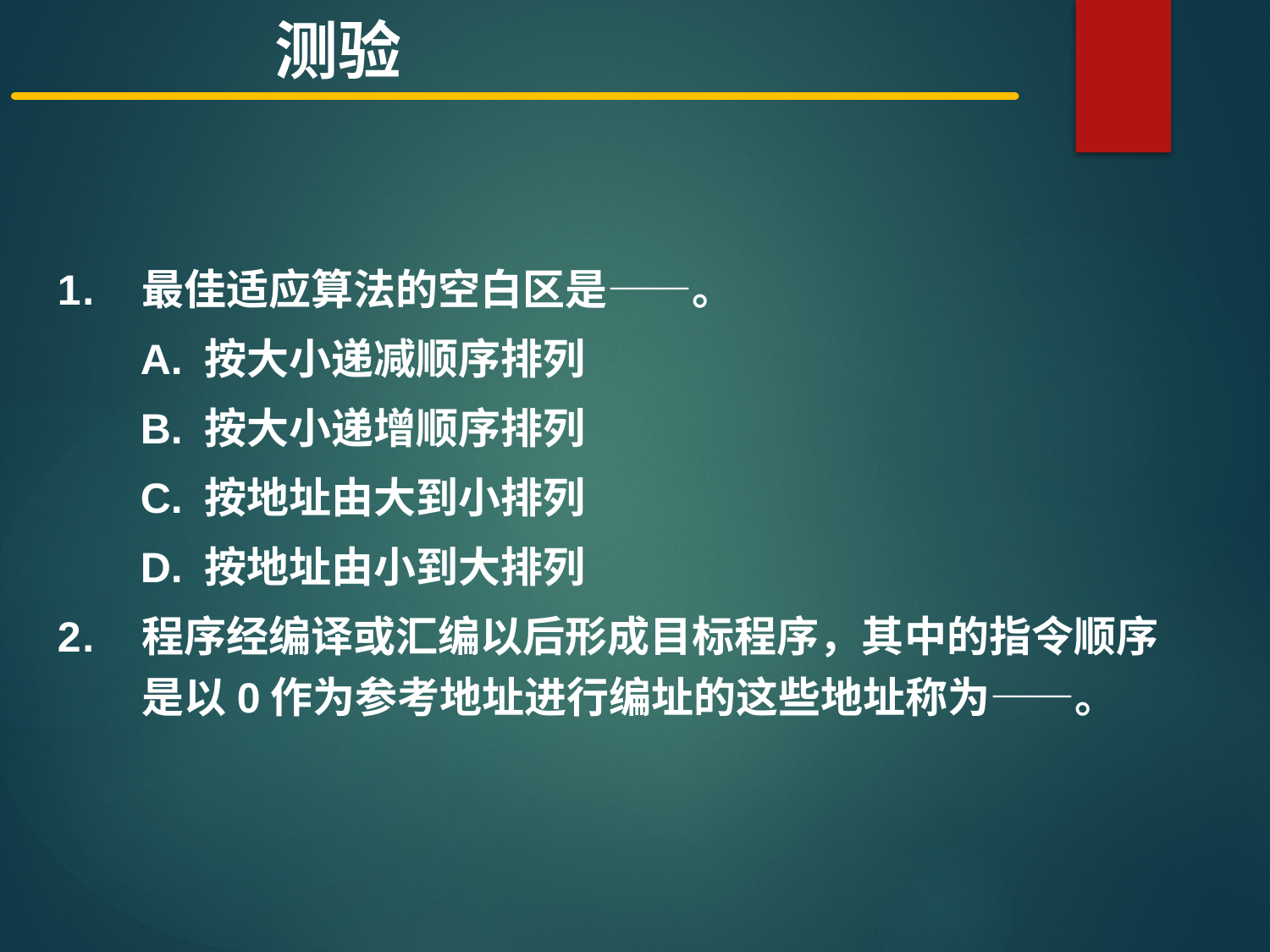

测验
最佳适应算法的空白区是——。
       A. 按大小递减顺序排列
       B. 按大小递增顺序排列
       C. 按地址由大到小排列
       D. 按地址由小到大排列
程序经编译或汇编以后形成目标程序，其中的指令顺序是以0作为参考地址进行编址的这些地址称为——。